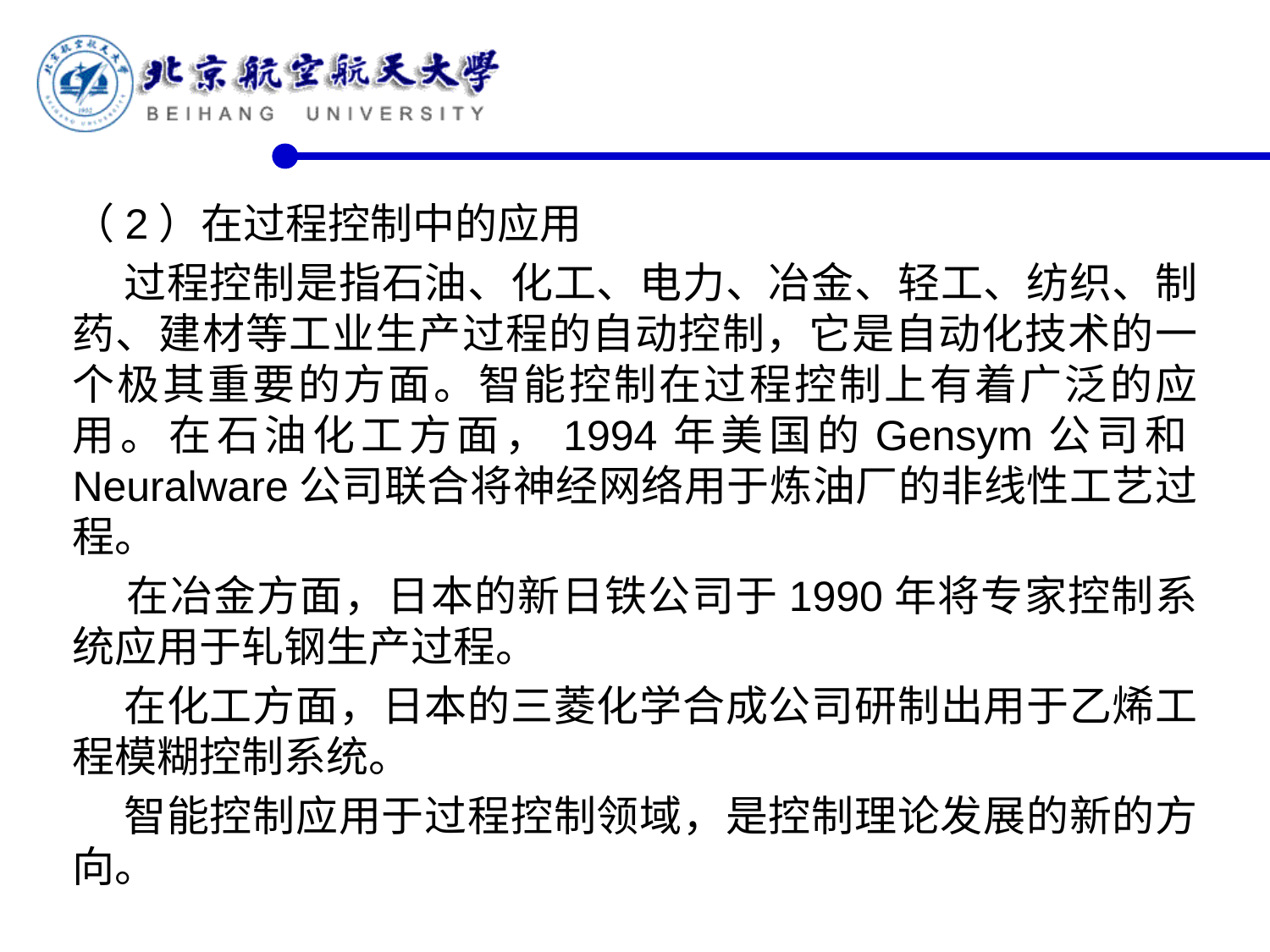

（2）在过程控制中的应用
    过程控制是指石油、化工、电力、冶金、轻工、纺织、制药、建材等工业生产过程的自动控制，它是自动化技术的一个极其重要的方面。智能控制在过程控制上有着广泛的应用。在石油化工方面，1994年美国的Gensym公司和Neuralware公司联合将神经网络用于炼油厂的非线性工艺过程。
    在冶金方面，日本的新日铁公司于1990年将专家控制系统应用于轧钢生产过程。
    在化工方面，日本的三菱化学合成公司研制出用于乙烯工程模糊控制系统。
    智能控制应用于过程控制领域，是控制理论发展的新的方向。